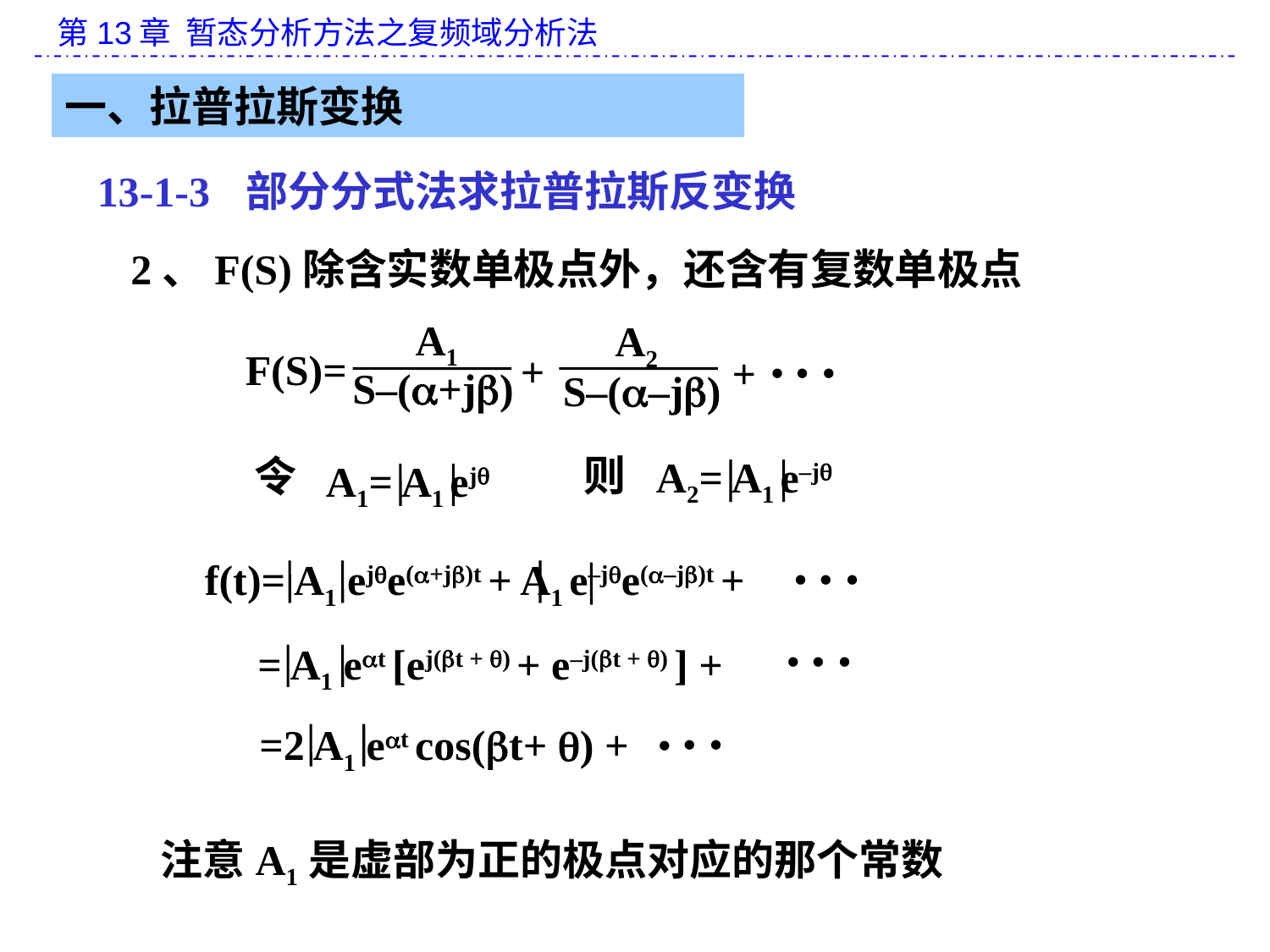

一、拉普拉斯变换
13-1-3 部分分式法求拉普拉斯反变换
2、F(S)除含实数单极点外，还含有复数单极点
A1
F(S)=
+
S–(α+jβ)

A2
+
•
•
•
S–(α–jβ)

则
A2= A1 e–jθ

令
A1= A1 ejθ

f(t)= A1 ejθe(α+jβ)t + A1 e–jθe(α–jβ)t +
•
•
•

     = A1 eαt [ej(βt + θ) + e–j(βt + θ) ] +
•
•
•

     =2 A1 eαt cos(βt+ θ) +
•
•
•

注意A1是虚部为正的极点对应的那个常数